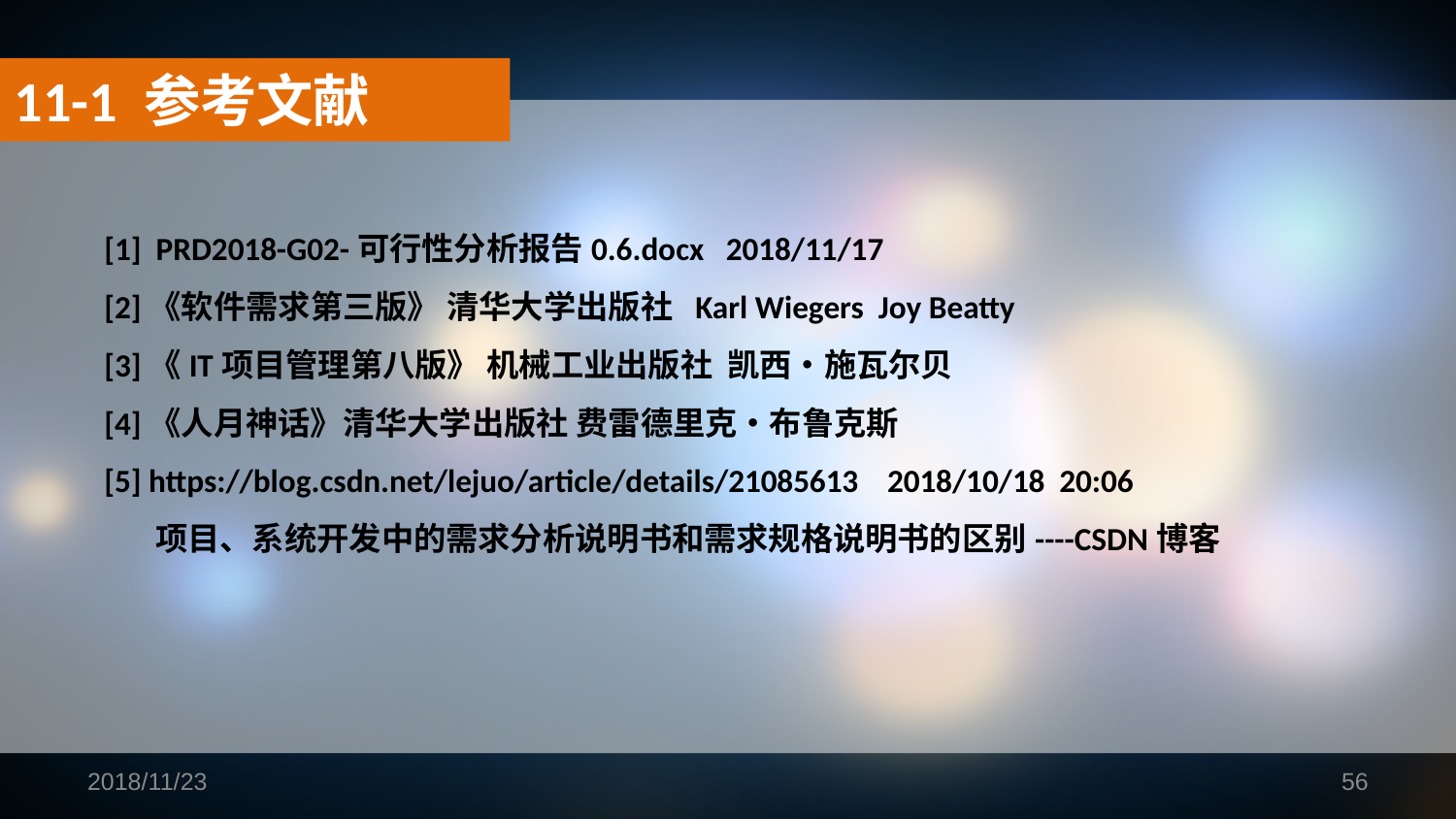

11-1 参考文献

[1]  PRD2018-G02-可行性分析报告0.6.docx   2018/11/17
[2]《软件需求第三版》 清华大学出版社  Karl Wiegers  Joy Beatty
[3]《IT项目管理第八版》 机械工业出版社  凯西•施瓦尔贝
[4]《人月神话》清华大学出版社 费雷德里克•布鲁克斯
[5] https://blog.csdn.net/lejuo/article/details/21085613    2018/10/18  20:06
      项目、系统开发中的需求分析说明书和需求规格说明书的区别----CSDN博客
2018/11/23
56